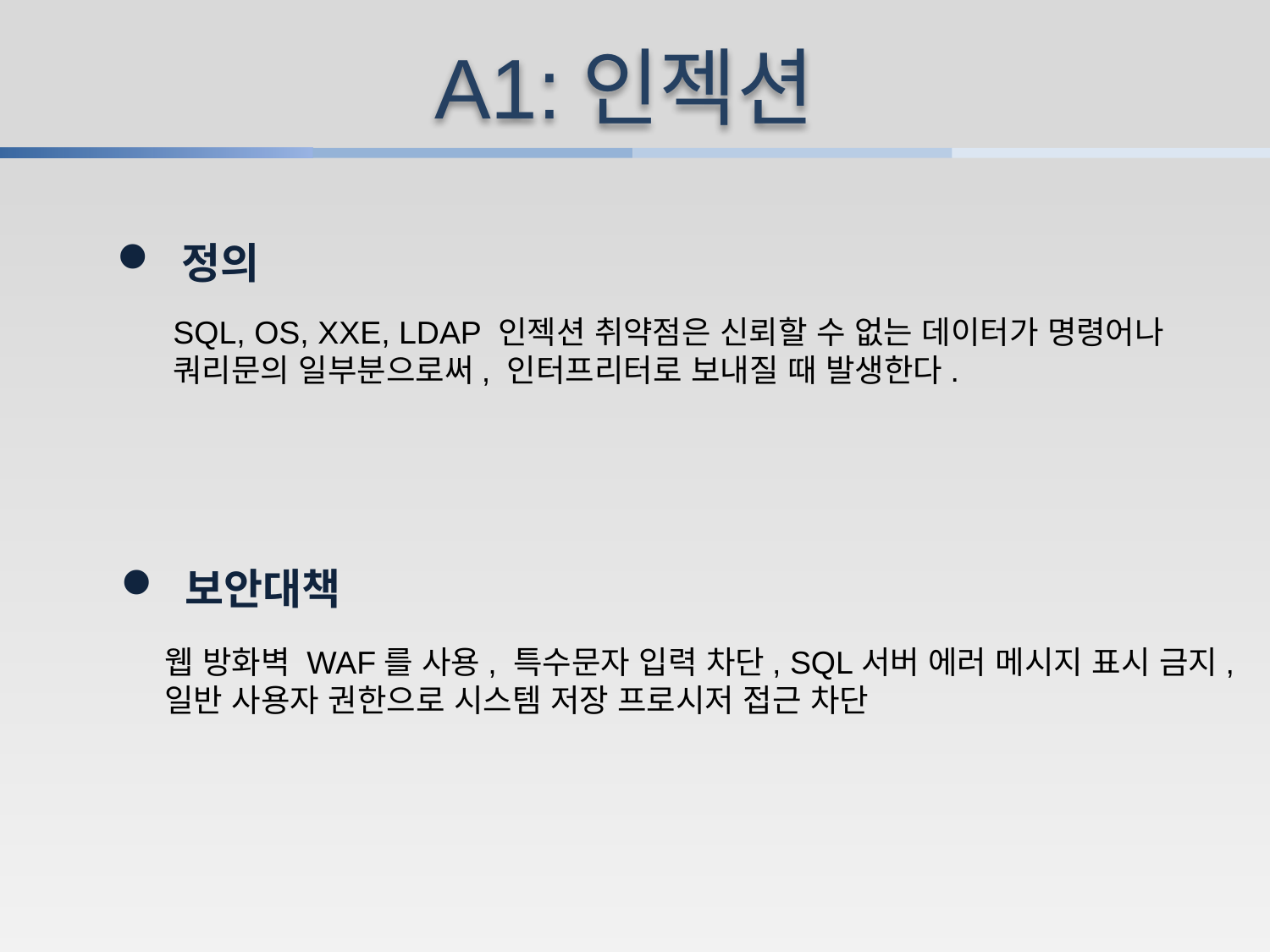

A1:인젝션

 정의
SQL, OS, XXE, LDAP 인젝션 취약점은 신뢰할 수 없는 데이터가 명령어나
쿼리문의 일부분으로써, 인터프리터로 보내질 때 발생한다.
 보안대책
웹 방화벽 WAF를 사용, 특수문자 입력 차단, SQL서버 에러 메시지 표시 금지,
일반 사용자 권한으로 시스템 저장 프로시저 접근 차단